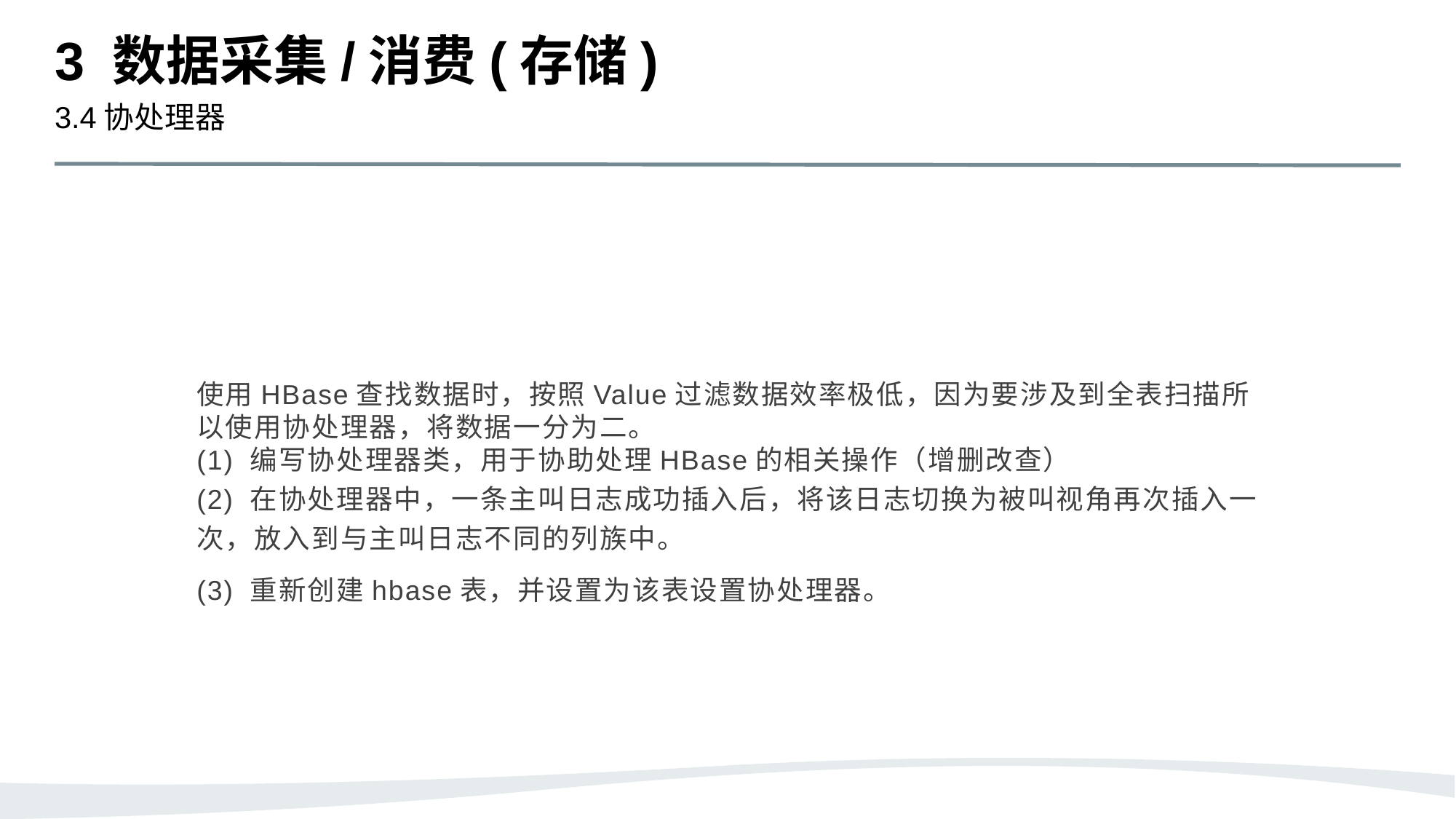

3 数据采集/消费(存储)
3.4协处理器
使用HBase查找数据时，按照Value过滤数据效率极低，因为要涉及到全表扫描所以使用协处理器，将数据一分为二。
(1) 编写协处理器类，用于协助处理HBase的相关操作（增删改查）
(2) 在协处理器中，一条主叫日志成功插入后，将该日志切换为被叫视角再次插入一次，放入到与主叫日志不同的列族中。
(3) 重新创建hbase表，并设置为该表设置协处理器。